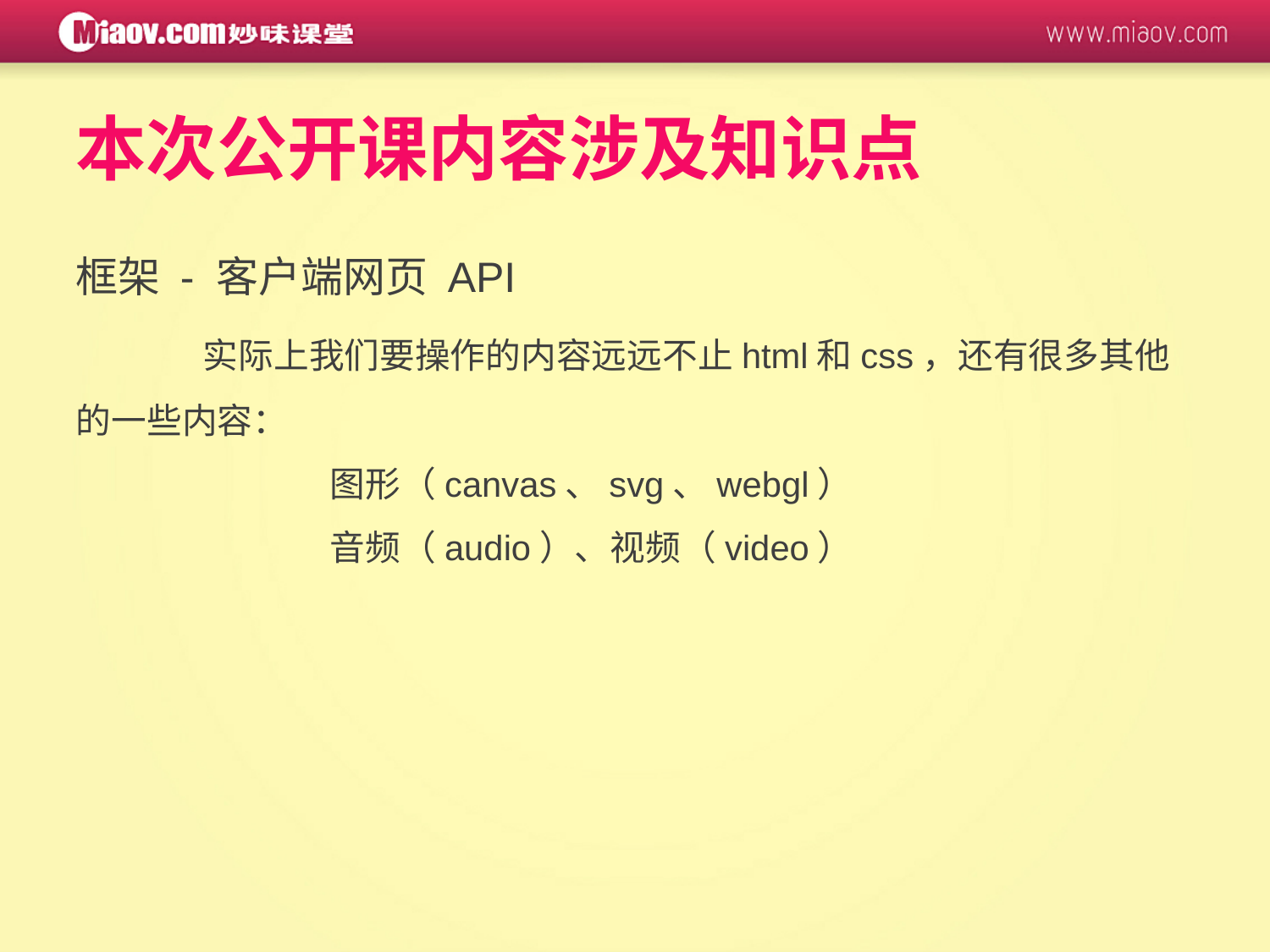

# 本次公开课内容涉及知识点
框架 - 客户端网页 API
	实际上我们要操作的内容远远不止html和css，还有很多其他的一些内容：
		图形（canvas、svg、webgl）
		音频（audio）、视频（video）